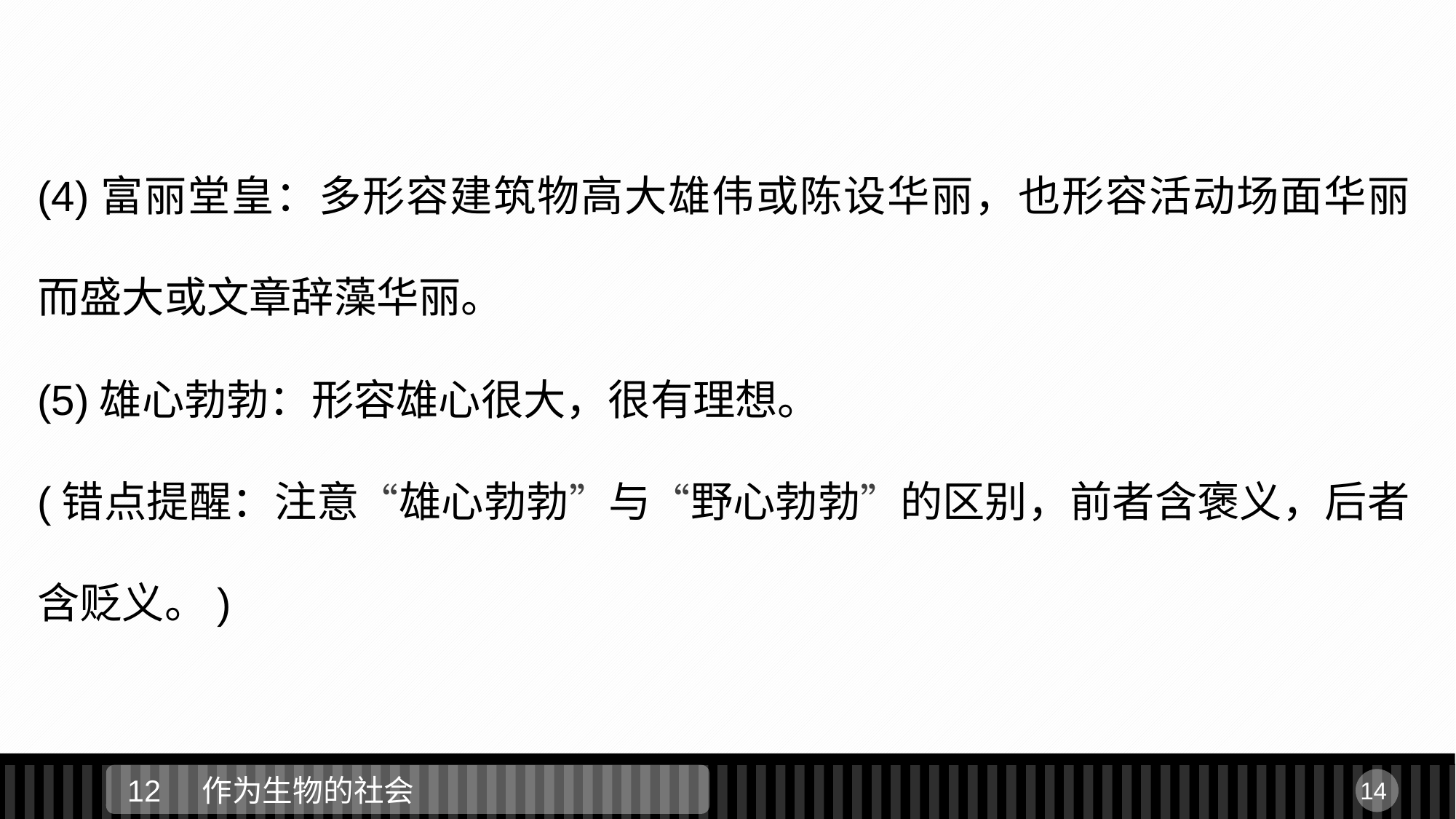

(4)富丽堂皇：多形容建筑物高大雄伟或陈设华丽，也形容活动场面华丽而盛大或文章辞藻华丽。
(5)雄心勃勃：形容雄心很大，很有理想。
(错点提醒：注意“雄心勃勃”与“野心勃勃”的区别，前者含褒义，后者含贬义。)